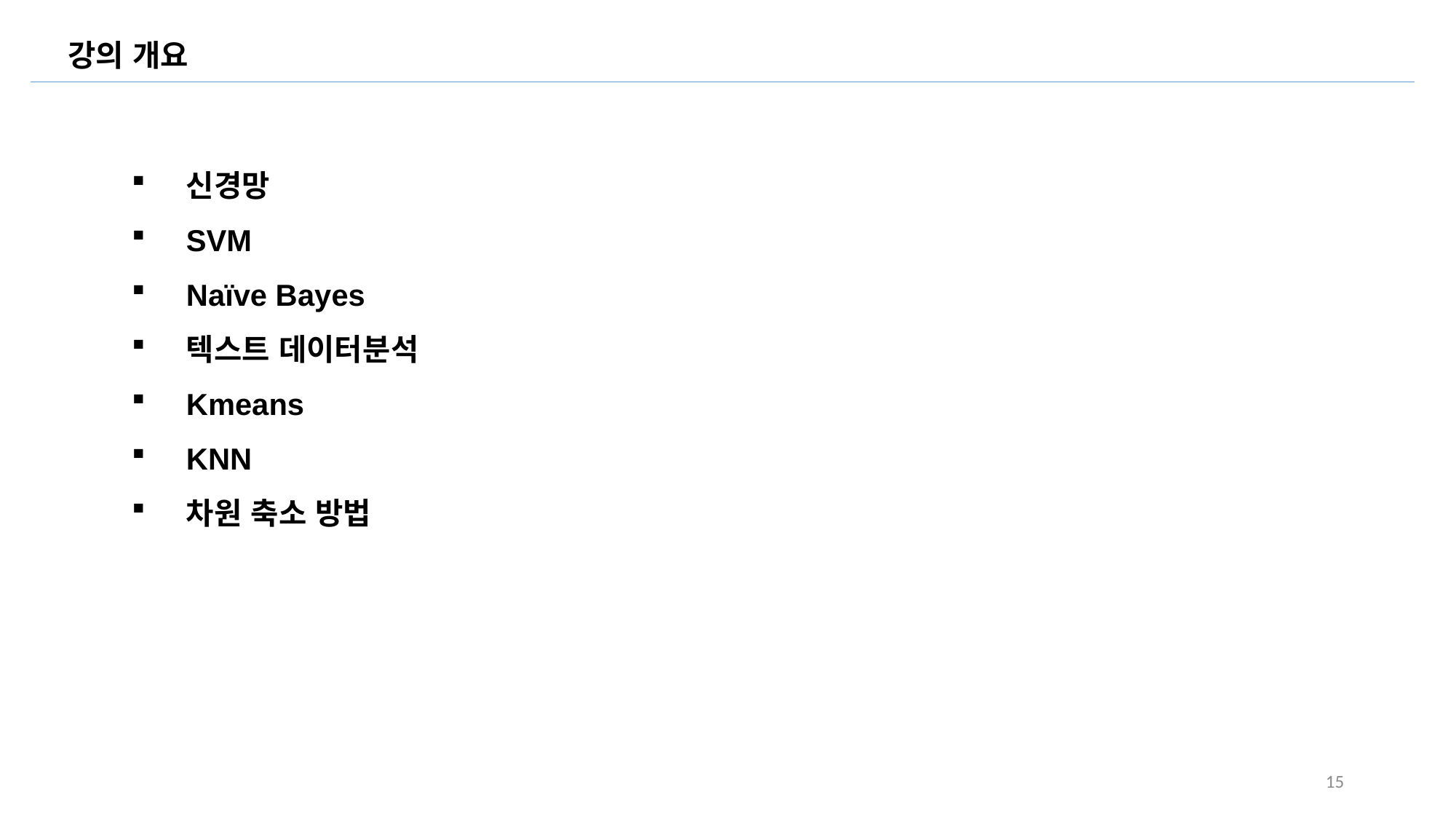

강의 개요
신경망
SVM
Naïve Bayes
텍스트 데이터분석
Kmeans
KNN
차원 축소 방법

15